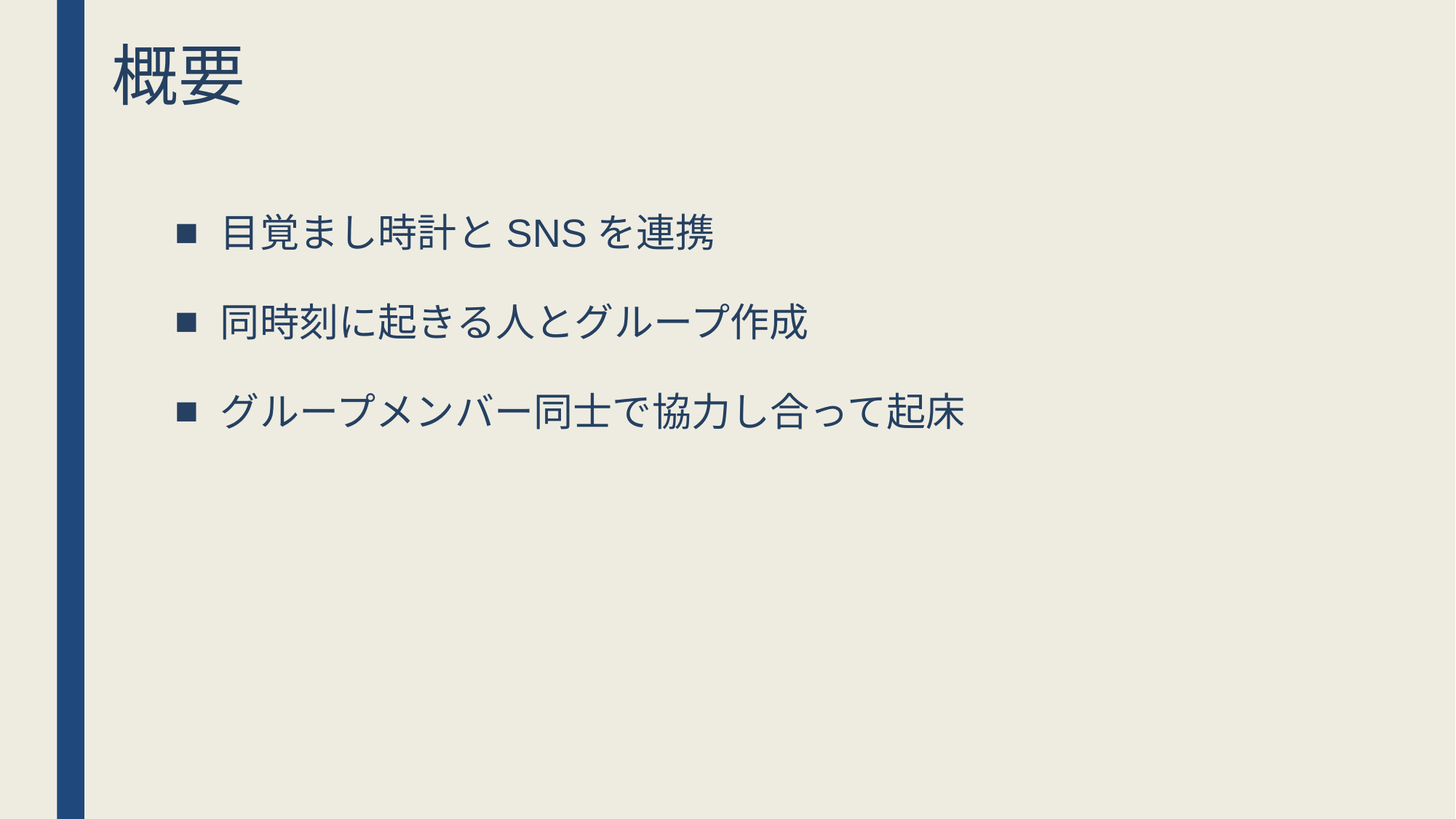

# 概要
目覚まし時計とSNSを連携
同時刻に起きる人とグループ作成
グループメンバー同士で協力し合って起床